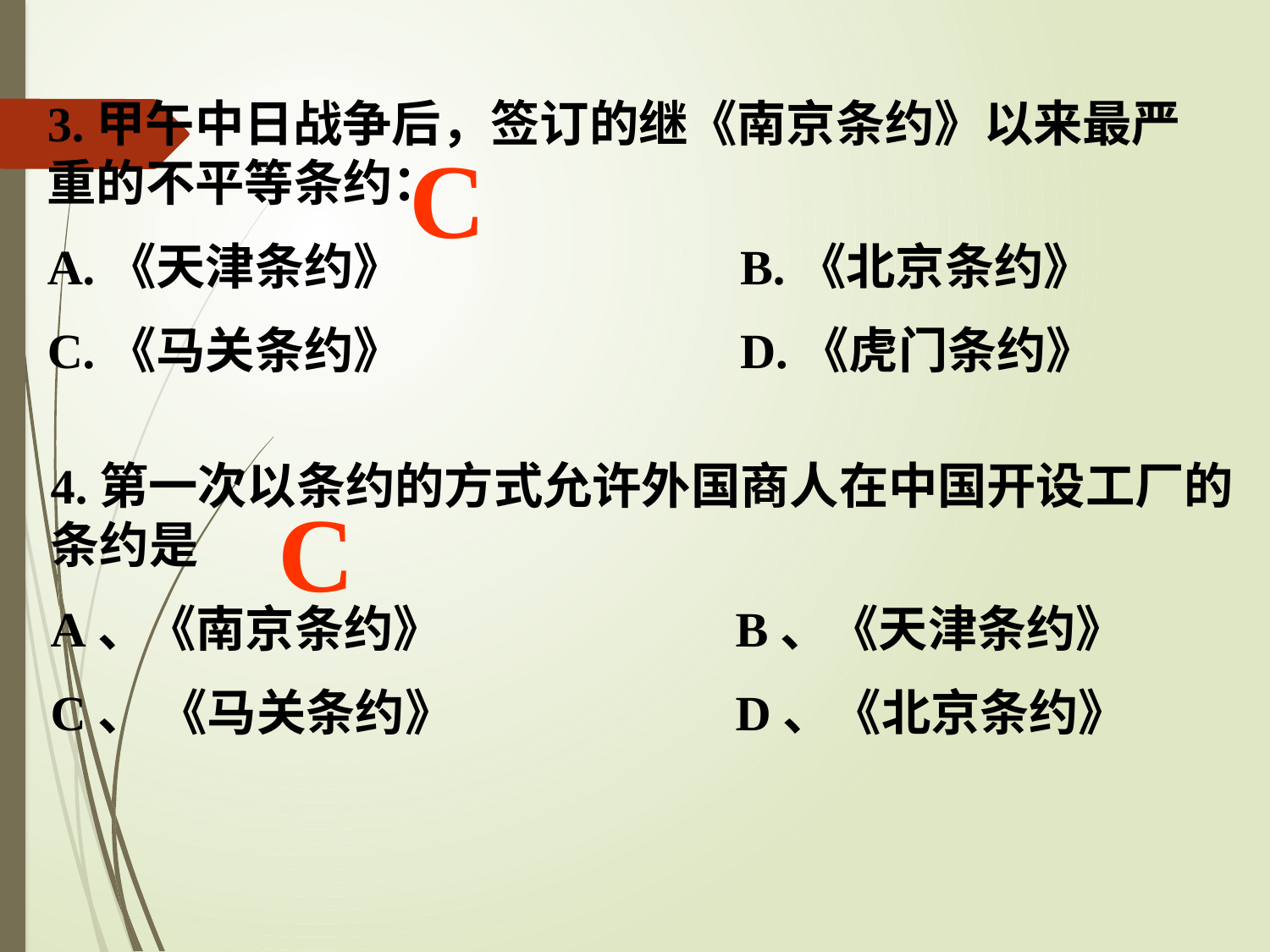

3.甲午中日战争后，签订的继《南京条约》以来最严重的不平等条约：
A.《天津条约》                             B.《北京条约》
C.《马关条约》                             D.《虎门条约》
C
4.第一次以条约的方式允许外国商人在中国开设工厂的条约是
A、《南京条约》                         B、《天津条约》
C、 《马关条约》                        D、《北京条约》

C